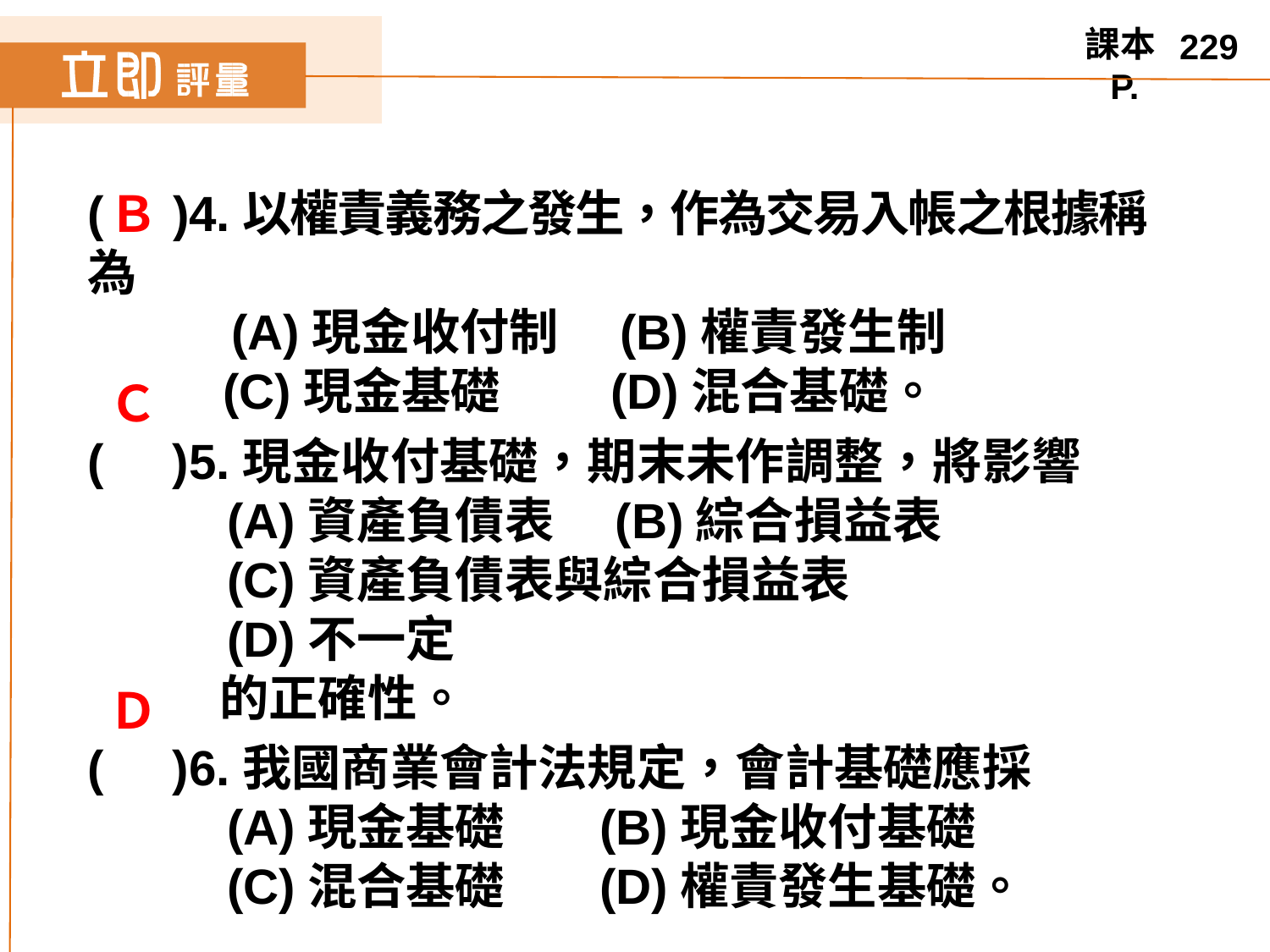

229
(     )4.以權責義務之發生，作為交易入帳之根據稱為　
　　   (A)現金收付制　(B)權責發生制
           (C)現金基礎　　(D)混合基礎。
(     )5.現金收付基礎，期末未作調整，將影響
       　(A)資產負債表　(B)綜合損益表
       　(C)資產負債表與綜合損益表
       　(D)不一定　
　　   的正確性。
(     )6.我國商業會計法規定，會計基礎應採
       　(A)現金基礎  　 (B)現金收付基礎
       　(C)混合基礎   　(D)權責發生基礎。
Ｂ
Ｃ
Ｄ